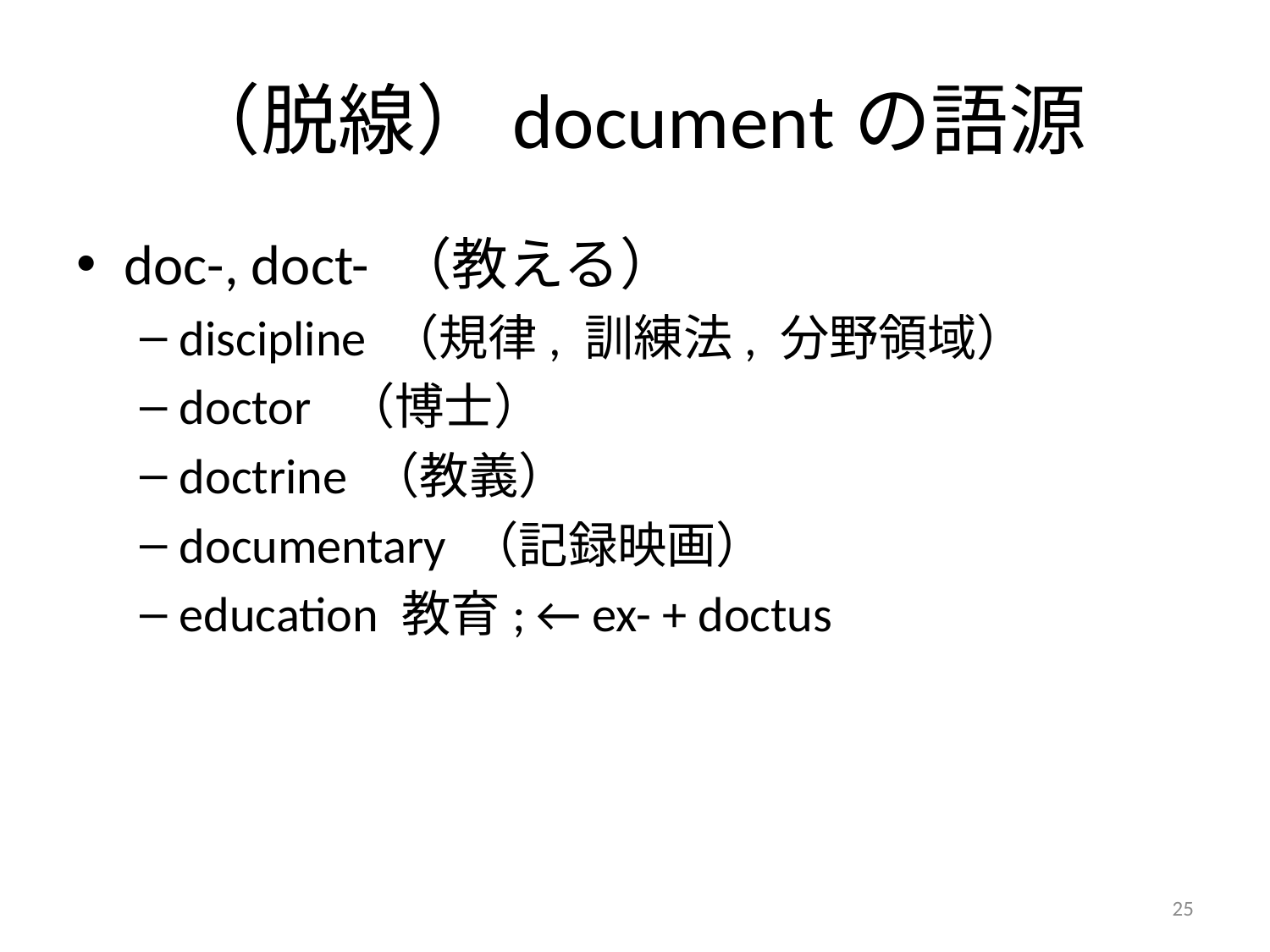

# （脱線）documentの語源
doc-, doct- （教える）
discipline （規律, 訓練法, 分野領域）
doctor  （博士）
doctrine （教義）
documentary （記録映画）
education 教育; ← ex- + doctus

25